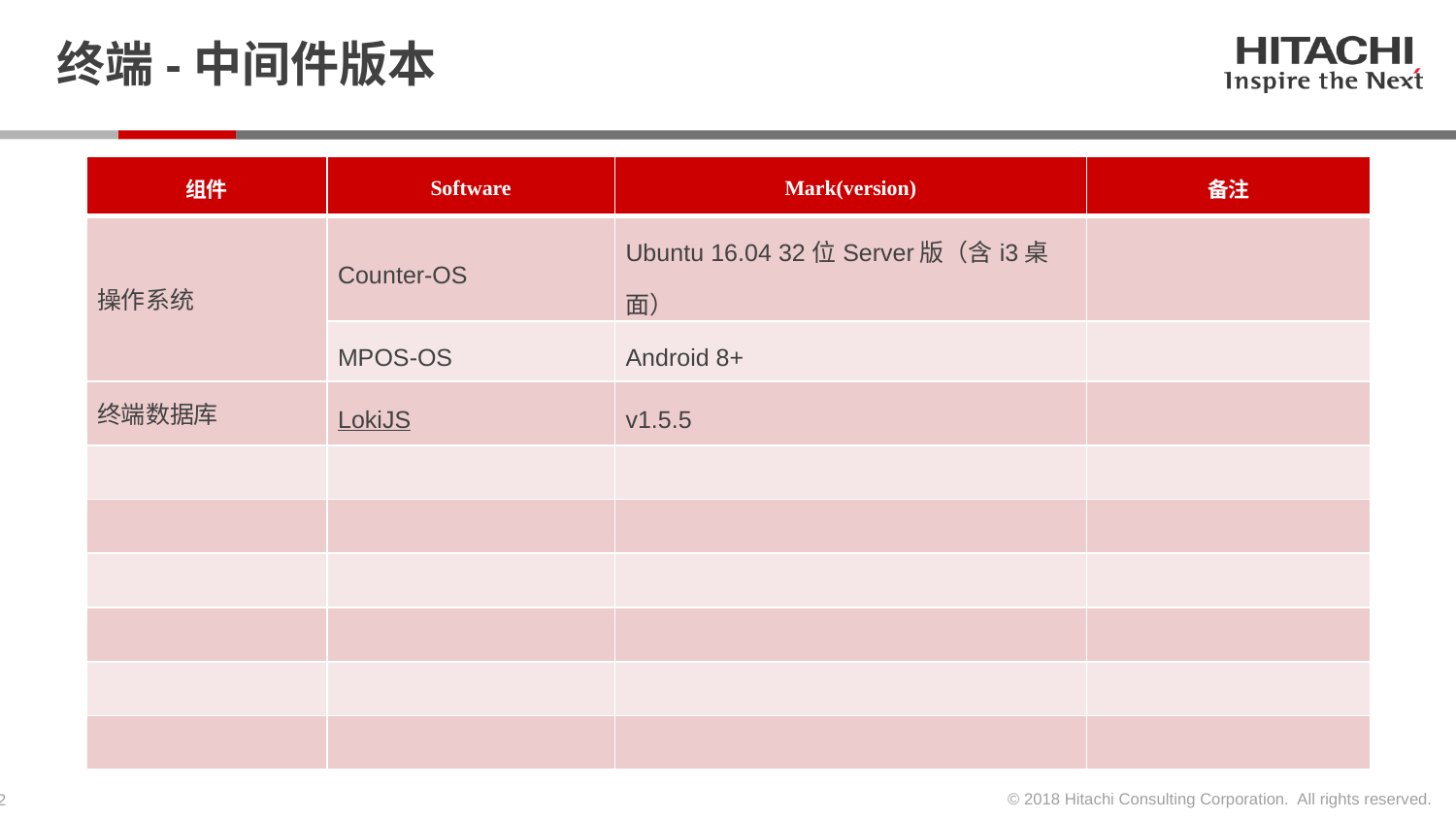

# 终端-中间件版本
| 组件 | Software | Mark(version) | 备注 |
| --- | --- | --- | --- |
| 操作系统 | Counter-OS | Ubuntu 16.04 32位Server版（含i3桌面） |  |
|  | MPOS-OS | Android 8+ |  |
| 终端数据库 | LokiJS | v1.5.5 |  |
|  |  |  |  |
|  |  |  |  |
|  |  |  |  |
|  |  |  |  |
|  |  |  |  |
|  |  |  |  |